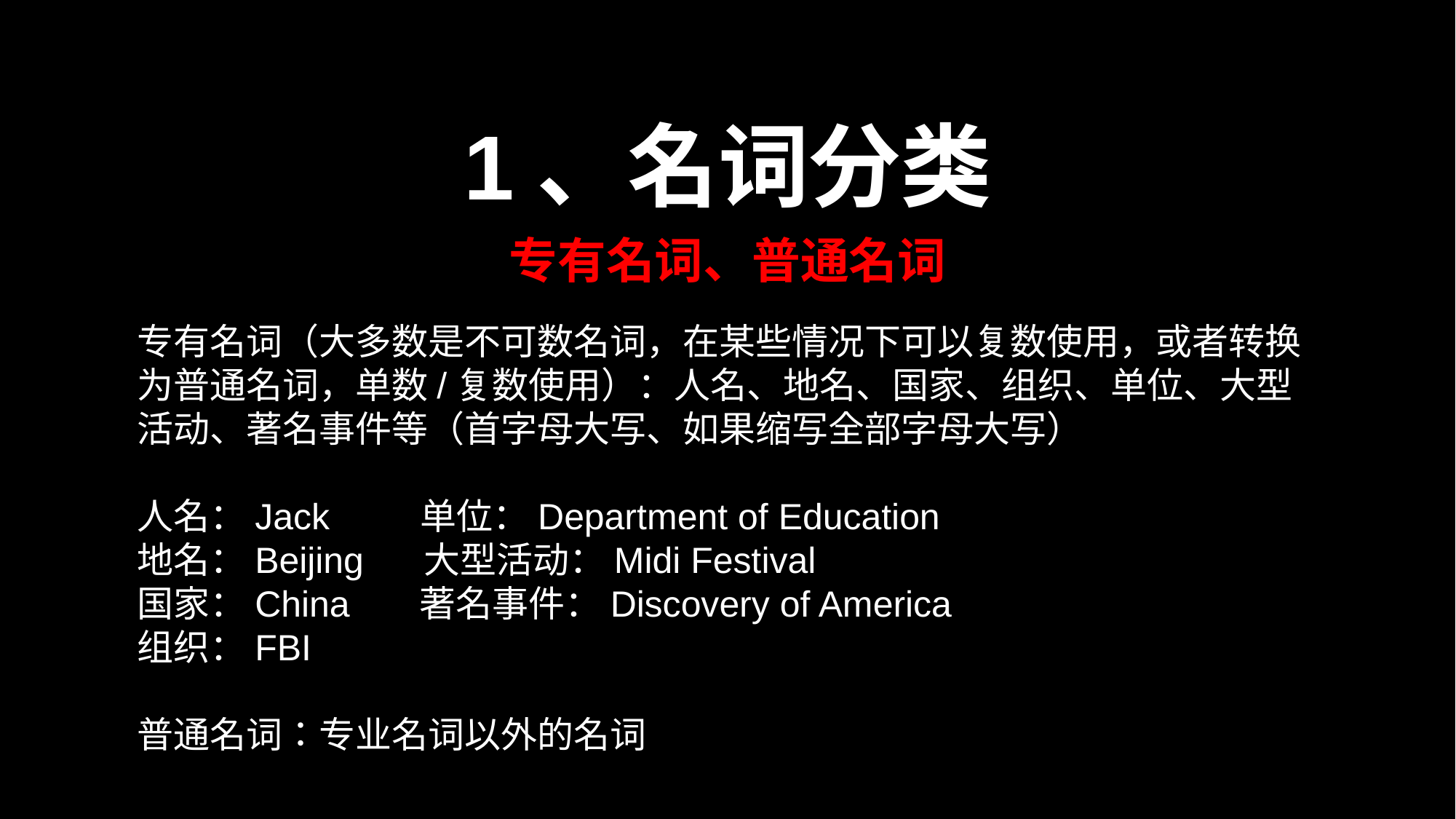

1、名词分类
专有名词、普通名词
专有名词（大多数是不可数名词，在某些情况下可以复数使用，或者转换为普通名词，单数/复数使用）：人名、地名、国家、组织、单位、大型活动、著名事件等（首字母大写、如果缩写全部字母大写）

人名：Jack        单位：Department of Education
地名：Beijing     大型活动：Midi Festival
国家：China      著名事件：Discovery of America
组织：FBI

普通名词：专业名词以外的名词